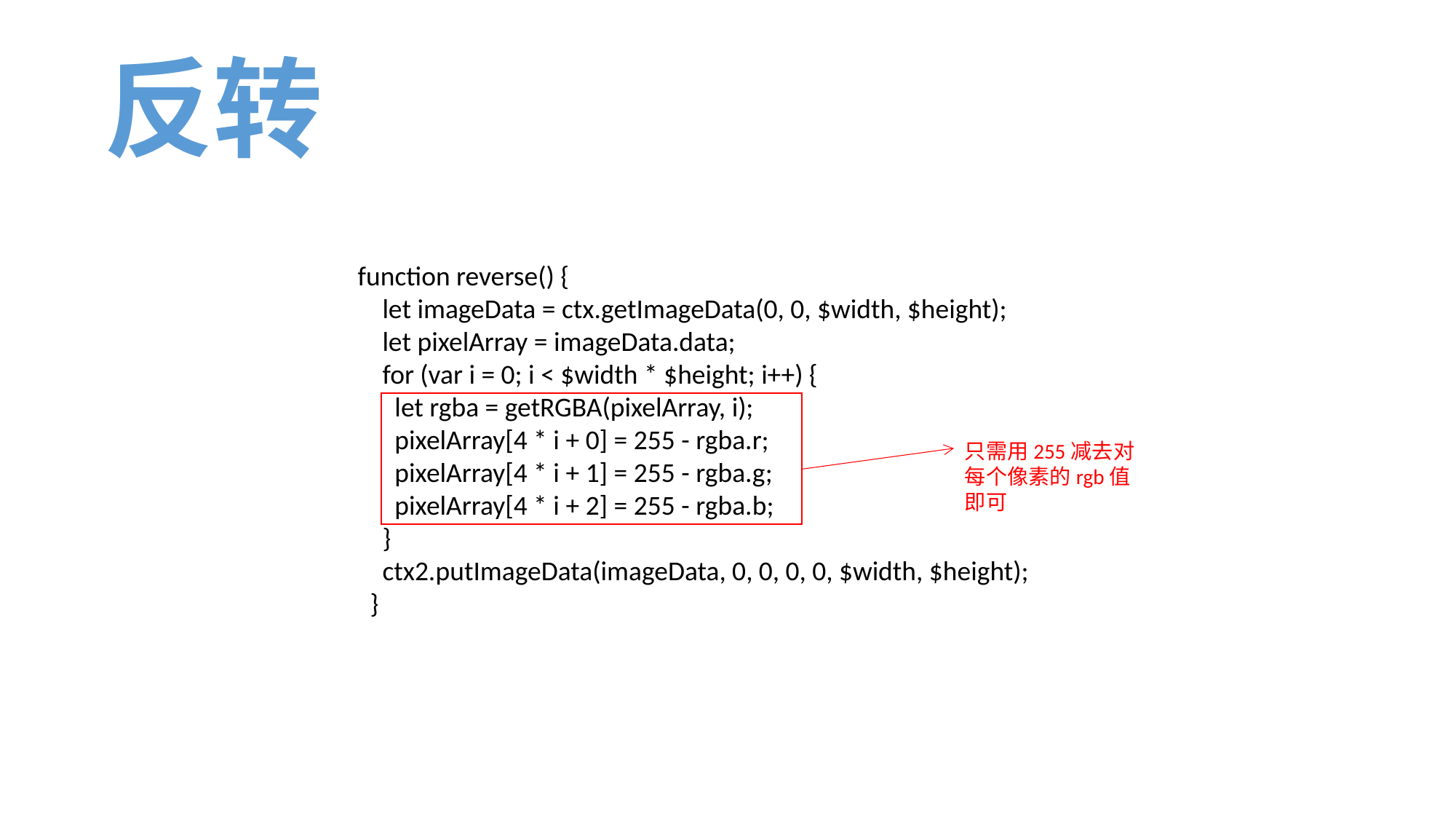

反转
function reverse() {
    let imageData = ctx.getImageData(0, 0, $width, $height);
    let pixelArray = imageData.data;
    for (var i = 0; i < $width * $height; i++) {
      let rgba = getRGBA(pixelArray, i);
      pixelArray[4 * i + 0] = 255 - rgba.r;
      pixelArray[4 * i + 1] = 255 - rgba.g;
      pixelArray[4 * i + 2] = 255 - rgba.b;
    }
    ctx2.putImageData(imageData, 0, 0, 0, 0, $width, $height);
  }

只需用255减去对每个像素的rgb值即可